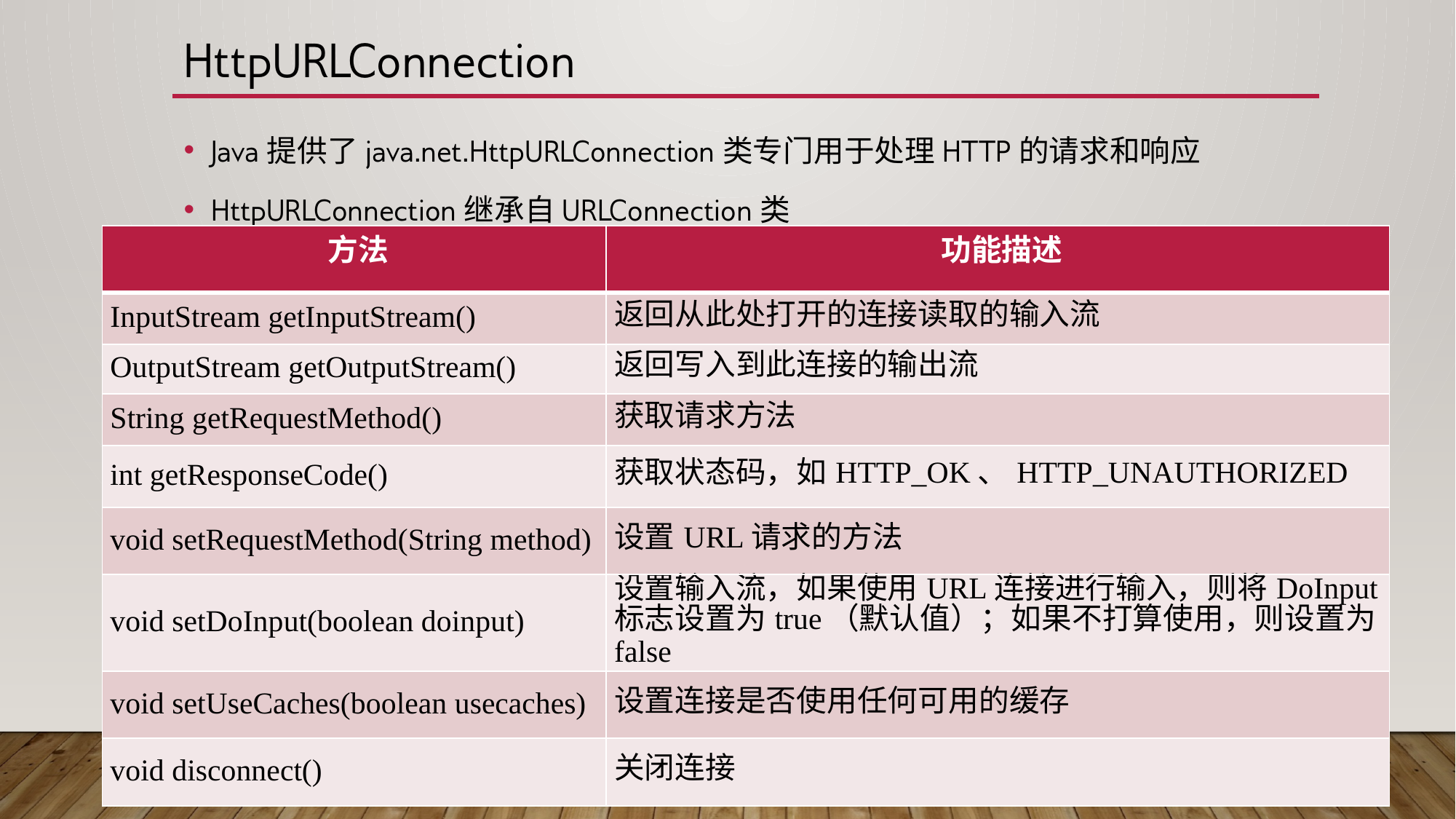

# HttpURLConnection
Java提供了java.net.HttpURLConnection类专门用于处理HTTP的请求和响应
HttpURLConnection继承自URLConnection类
| 方法 | 功能描述 |
| --- | --- |
| InputStream getInputStream() | 返回从此处打开的连接读取的输入流 |
| OutputStream getOutputStream() | 返回写入到此连接的输出流 |
| String getRequestMethod() | 获取请求方法 |
| int getResponseCode() | 获取状态码，如HTTP\_OK、HTTP\_UNAUTHORIZED |
| void setRequestMethod(String method) | 设置URL请求的方法 |
| void setDoInput(boolean doinput) | 设置输入流，如果使用URL连接进行输入，则将DoInput标志设置为true（默认值）；如果不打算使用，则设置为false |
| void setUseCaches(boolean usecaches) | 设置连接是否使用任何可用的缓存 |
| void disconnect() | 关闭连接 |